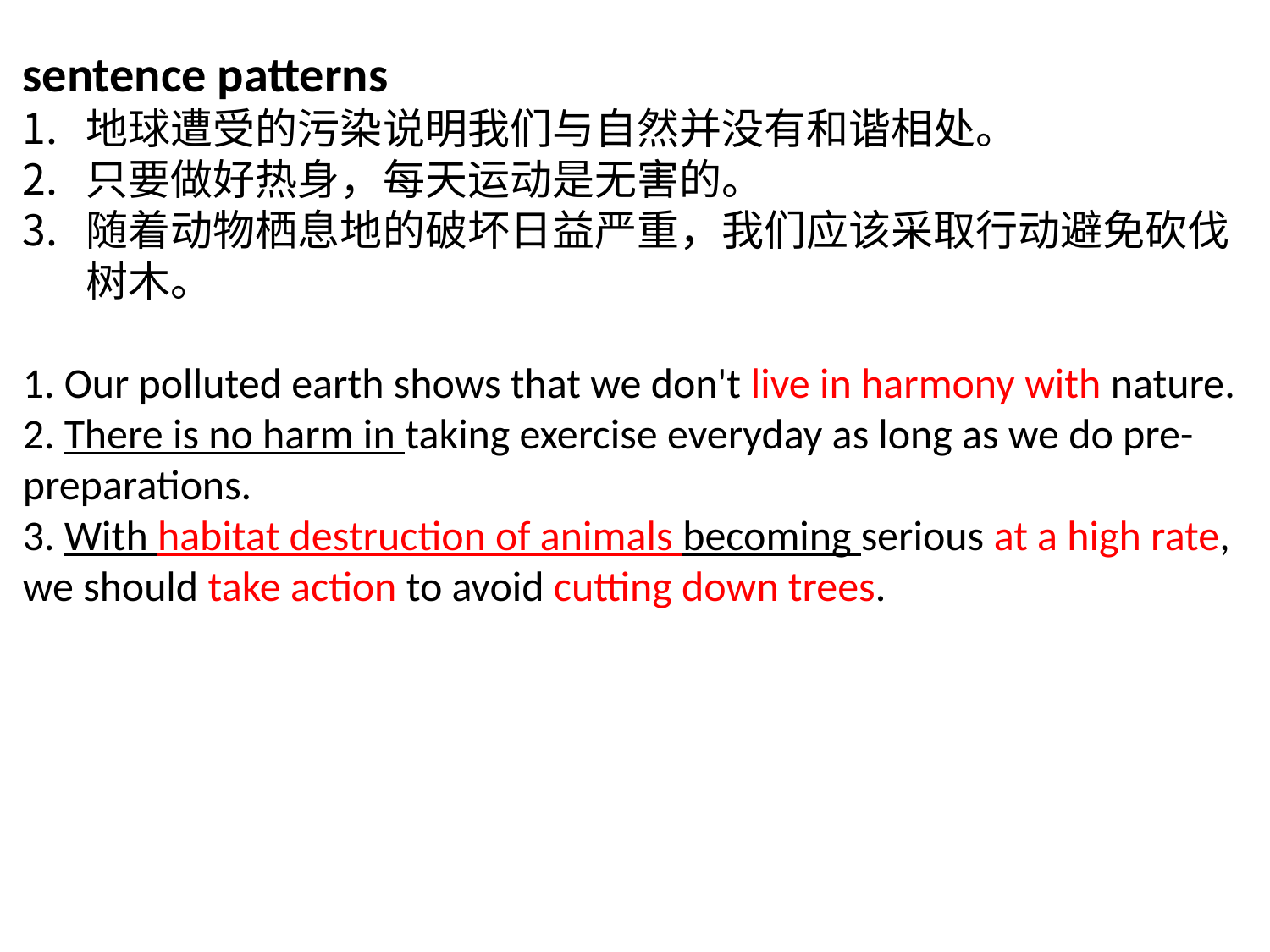

sentence patterns
地球遭受的污染说明我们与自然并没有和谐相处。
只要做好热身，每天运动是无害的。
随着动物栖息地的破坏日益严重，我们应该采取行动避免砍伐树木。

1. Our polluted earth shows that we don't live in harmony with nature.
2. There is no harm in taking exercise everyday as long as we do pre-preparations.
3. With habitat destruction of animals becoming serious at a high rate, we should take action to avoid cutting down trees.